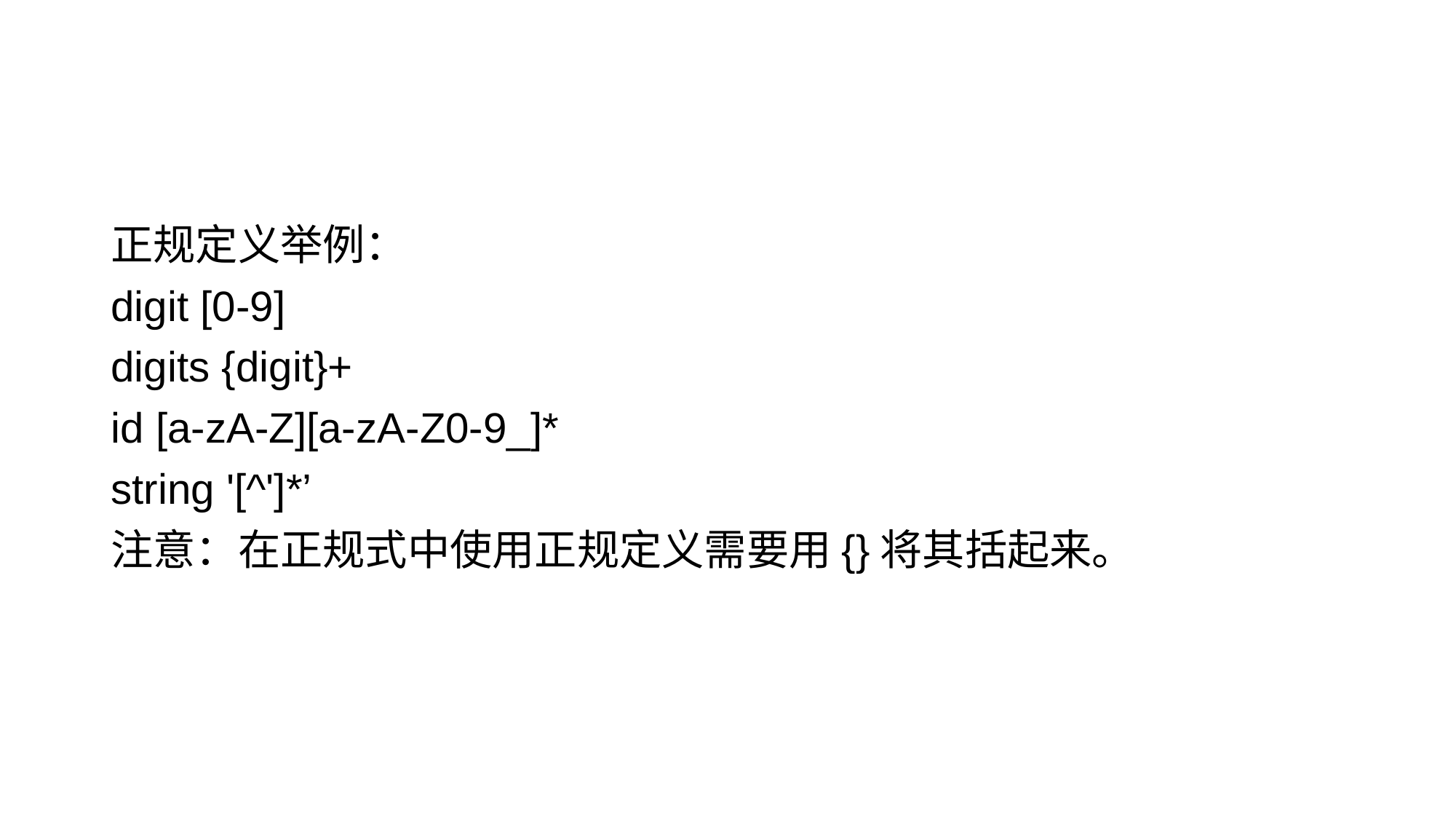

正规定义举例：
digit [0-9]
digits {digit}+
id [a-zA-Z][a-zA-Z0-9_]*
string '[^']*’
注意：在正规式中使用正规定义需要用{}将其括起来。